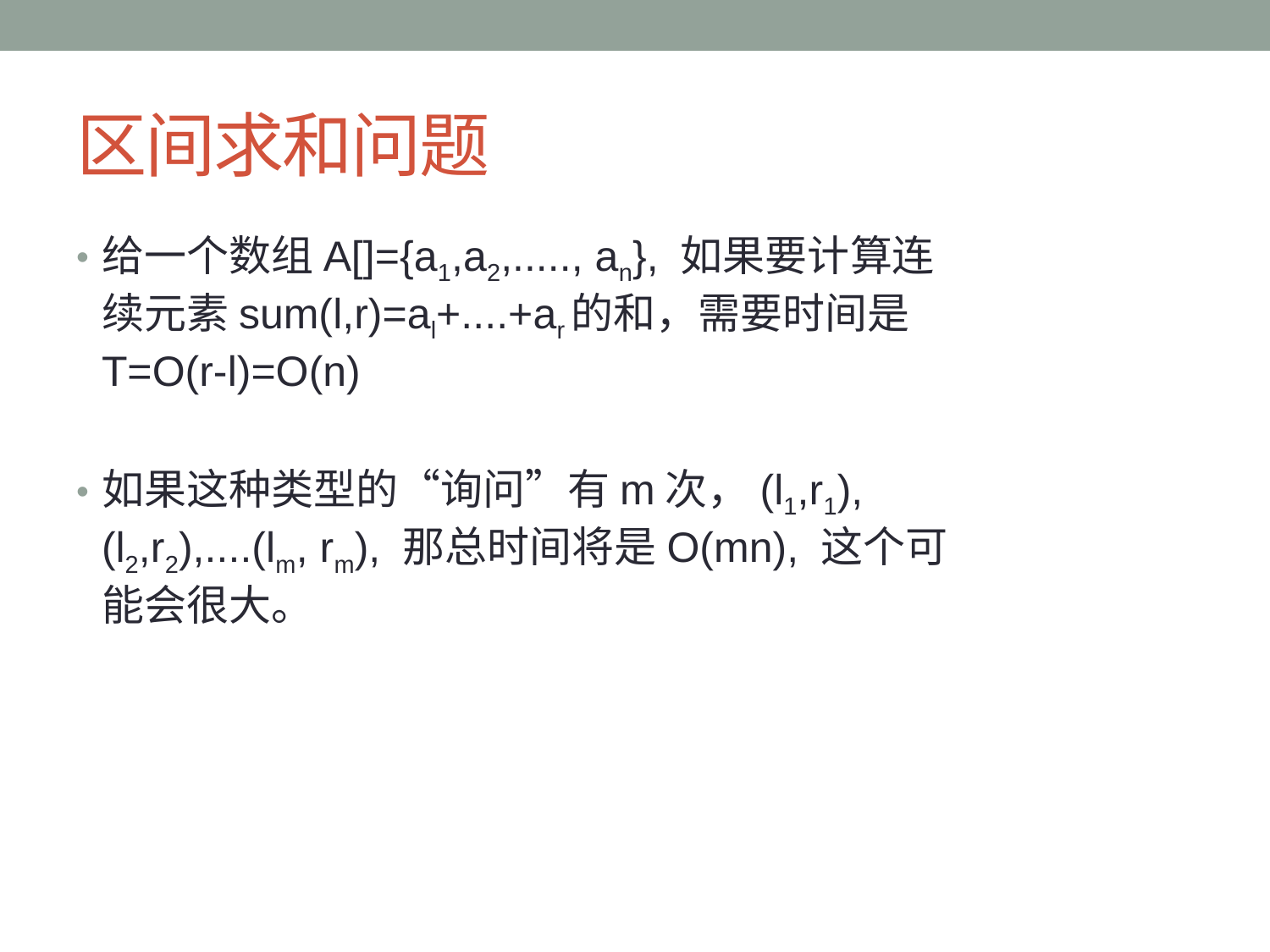

# 区间求和问题
给一个数组A[]={a1,a2,....., an}, 如果要计算连续元素sum(l,r)=al+....+ar的和，需要时间是T=O(r-l)=O(n)

如果这种类型的“询问”有m次，(l1,r1),(l2,r2),....(lm, rm), 那总时间将是O(mn), 这个可能会很大。